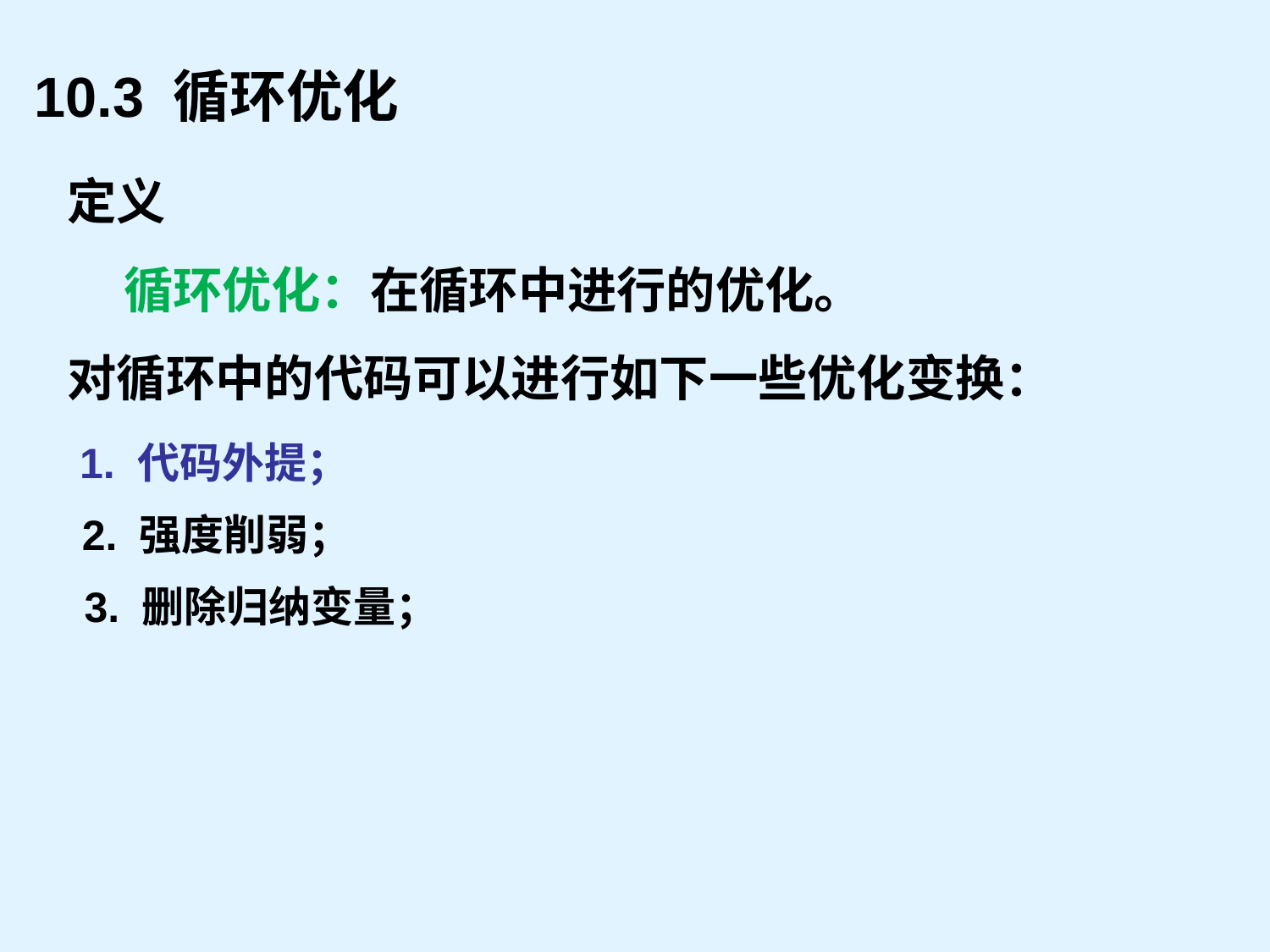

10.3 循环优化
 定义
      循环优化：在循环中进行的优化。
 对循环中的代码可以进行如下一些优化变换：
1. 代码外提；
2. 强度削弱；
3. 删除归纳变量；